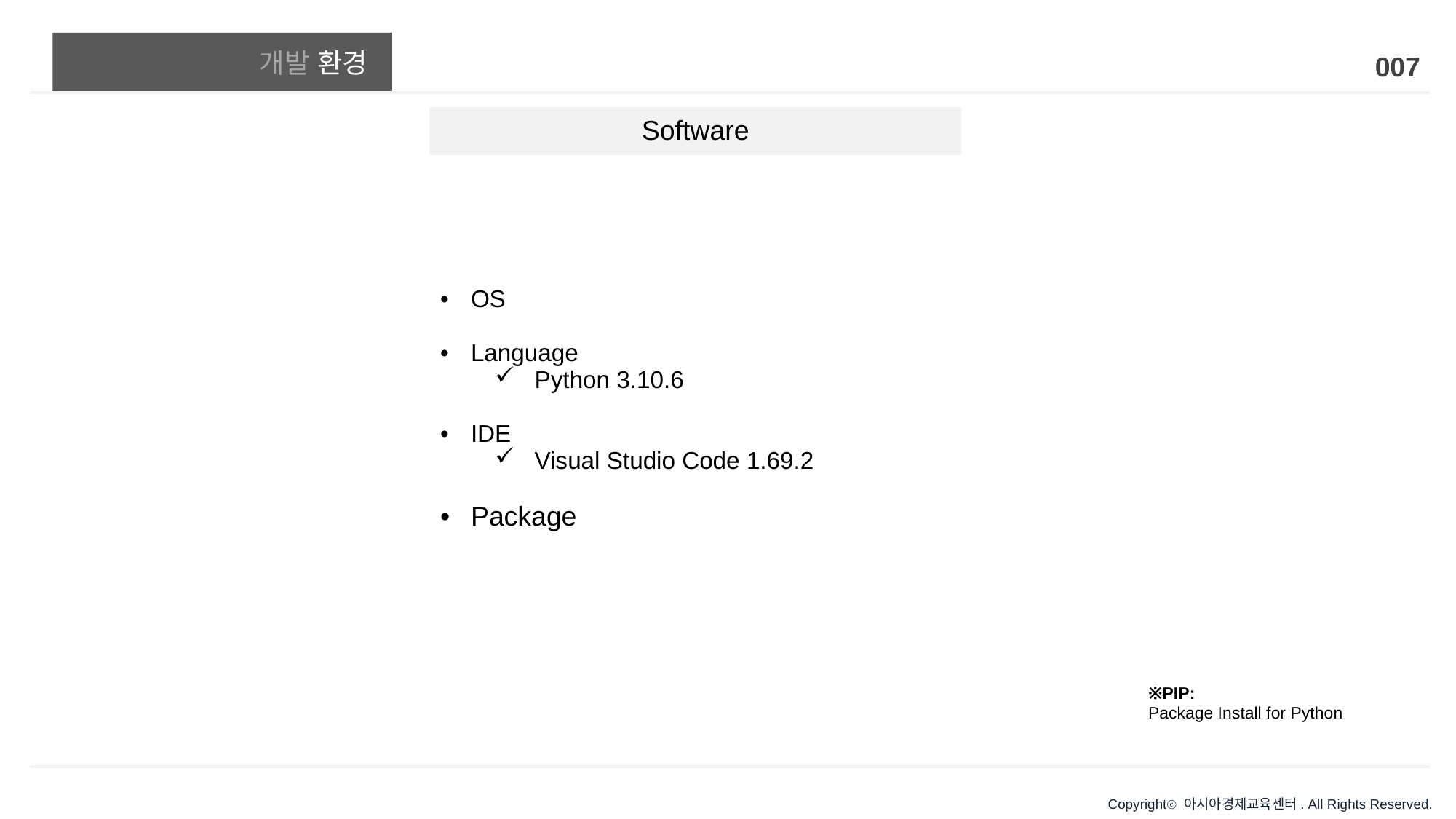

# 개발 환경
007
| Software |
| --- |
| OS Language Python 3.10.6 IDE Visual Studio Code 1.69.2 Package |
※PIP:
Package Install for Python